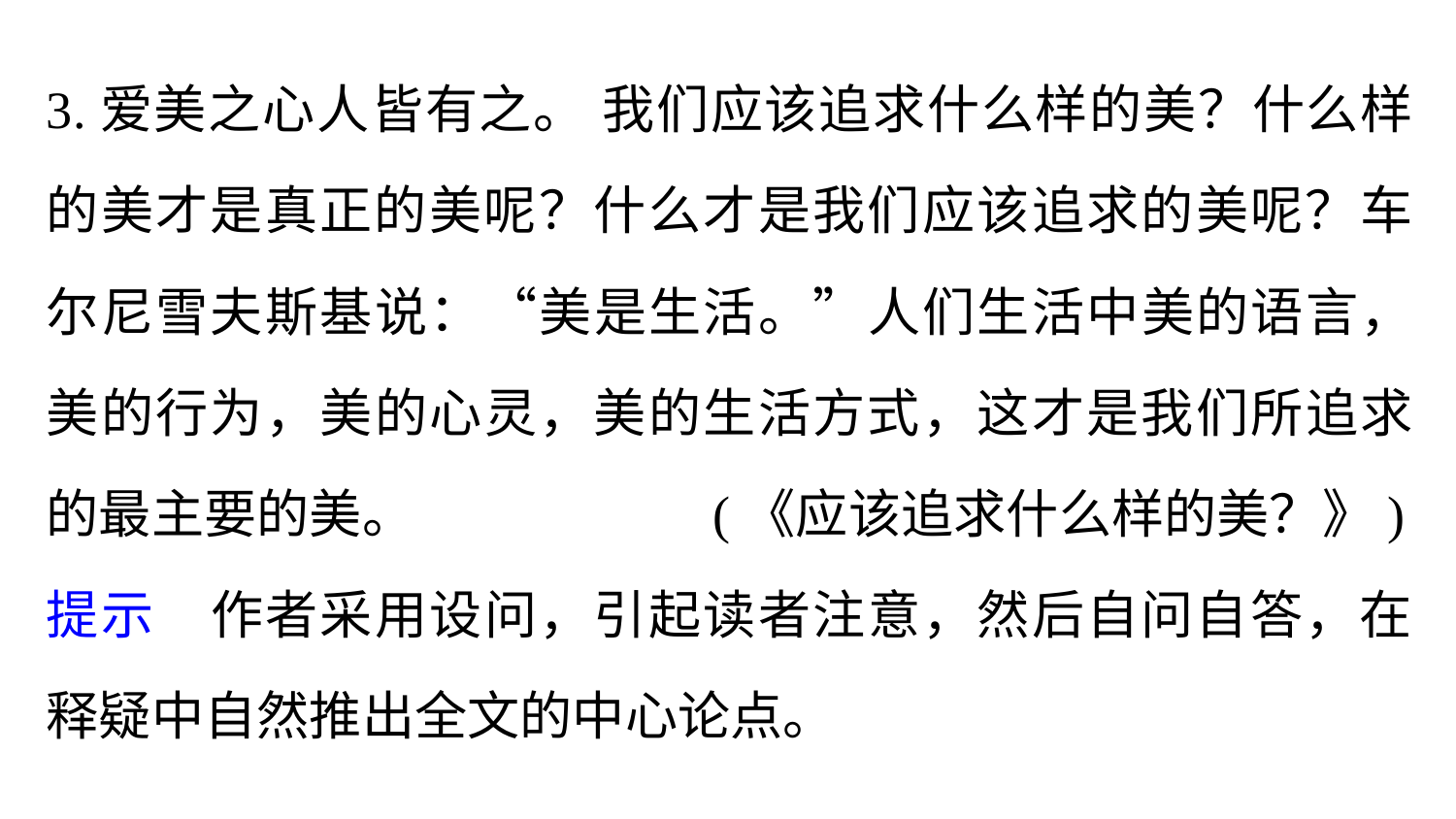

3.爱美之心人皆有之。 我们应该追求什么样的美？什么样的美才是真正的美呢？什么才是我们应该追求的美呢？车尔尼雪夫斯基说：“美是生活。”人们生活中美的语言，美的行为，美的心灵，美的生活方式，这才是我们所追求的最主要的美。                        (《应该追求什么样的美？》)
提示　作者采用设问，引起读者注意，然后自问自答，在释疑中自然推出全文的中心论点。